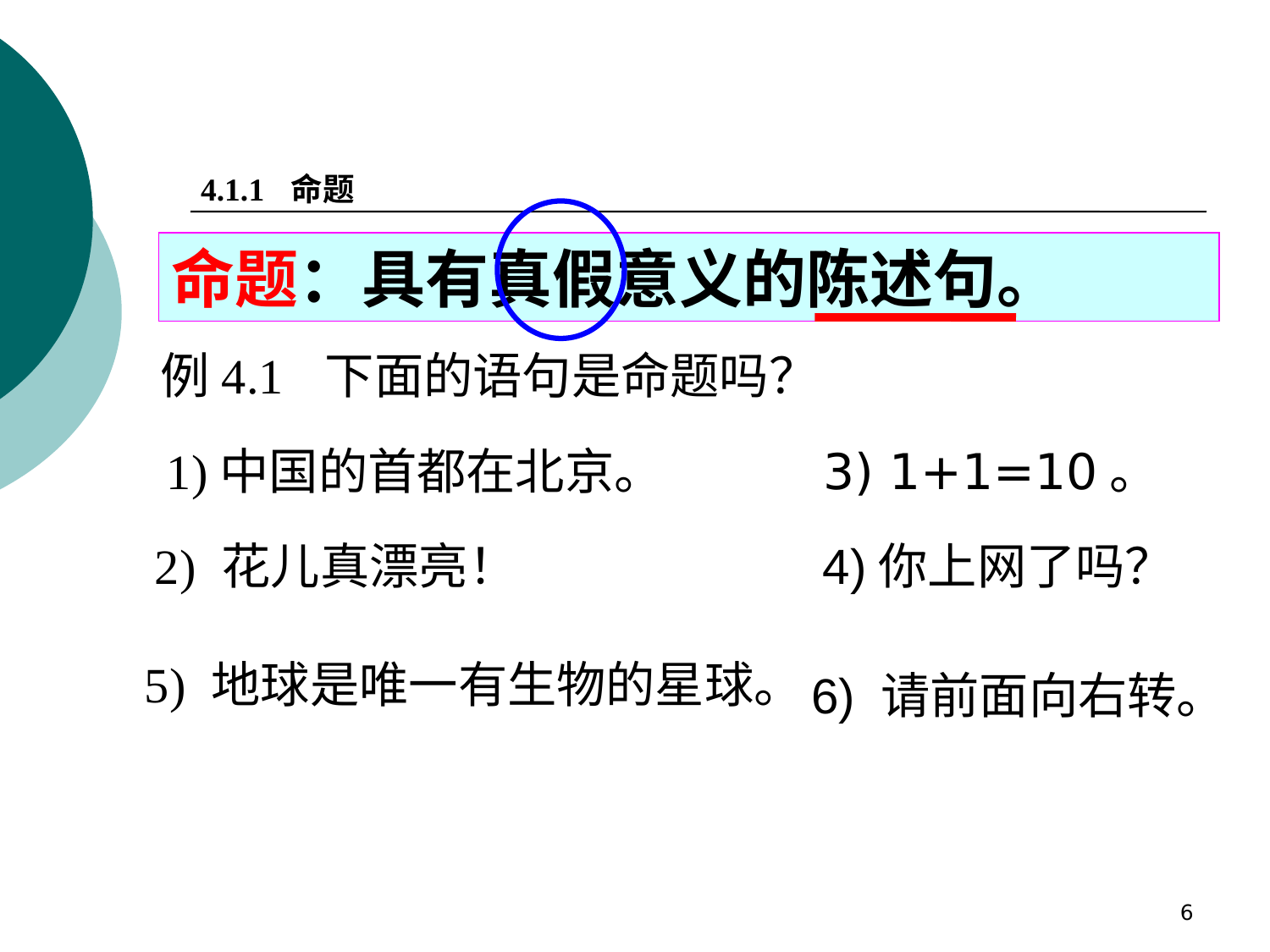

4.1.1 命题

命题：具有真假意义的陈述句。

例4.1 下面的语句是命题吗？
1)中国的首都在北京。
3) 1+1=10。
2) 花儿真漂亮！
4)你上网了吗？
5) 地球是唯一有生物的星球。
6) 请前面向右转。
6